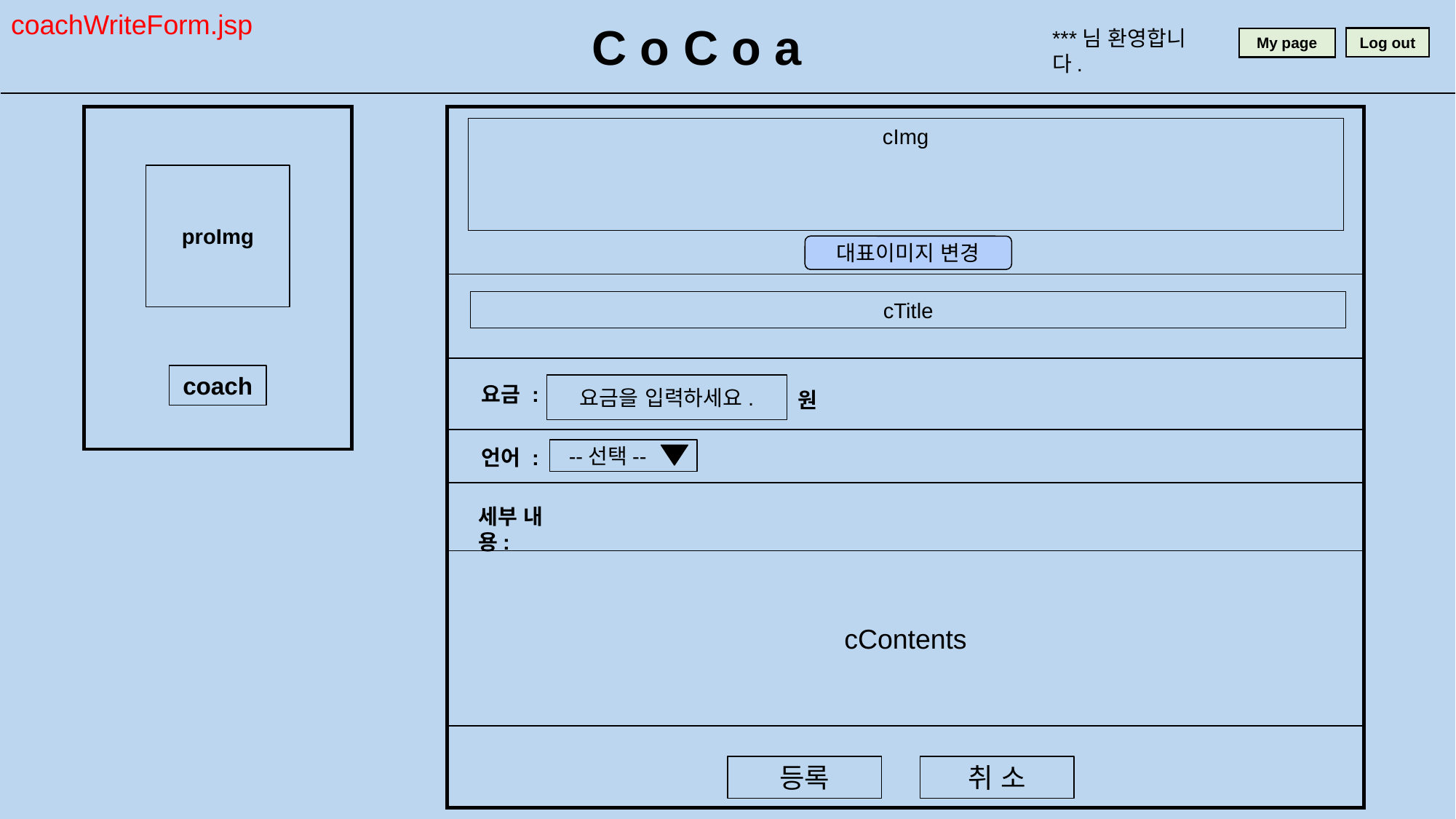

coachWriteForm.jsp
C o C o a
***님 환영합니다.
Log out
My page

cImg

proImg
대표이미지 변경

cTitle

coach
요금을 입력하세요.
요금 :
원

언어 :
--선택--

세부 내용:
cContents
등록
취 소